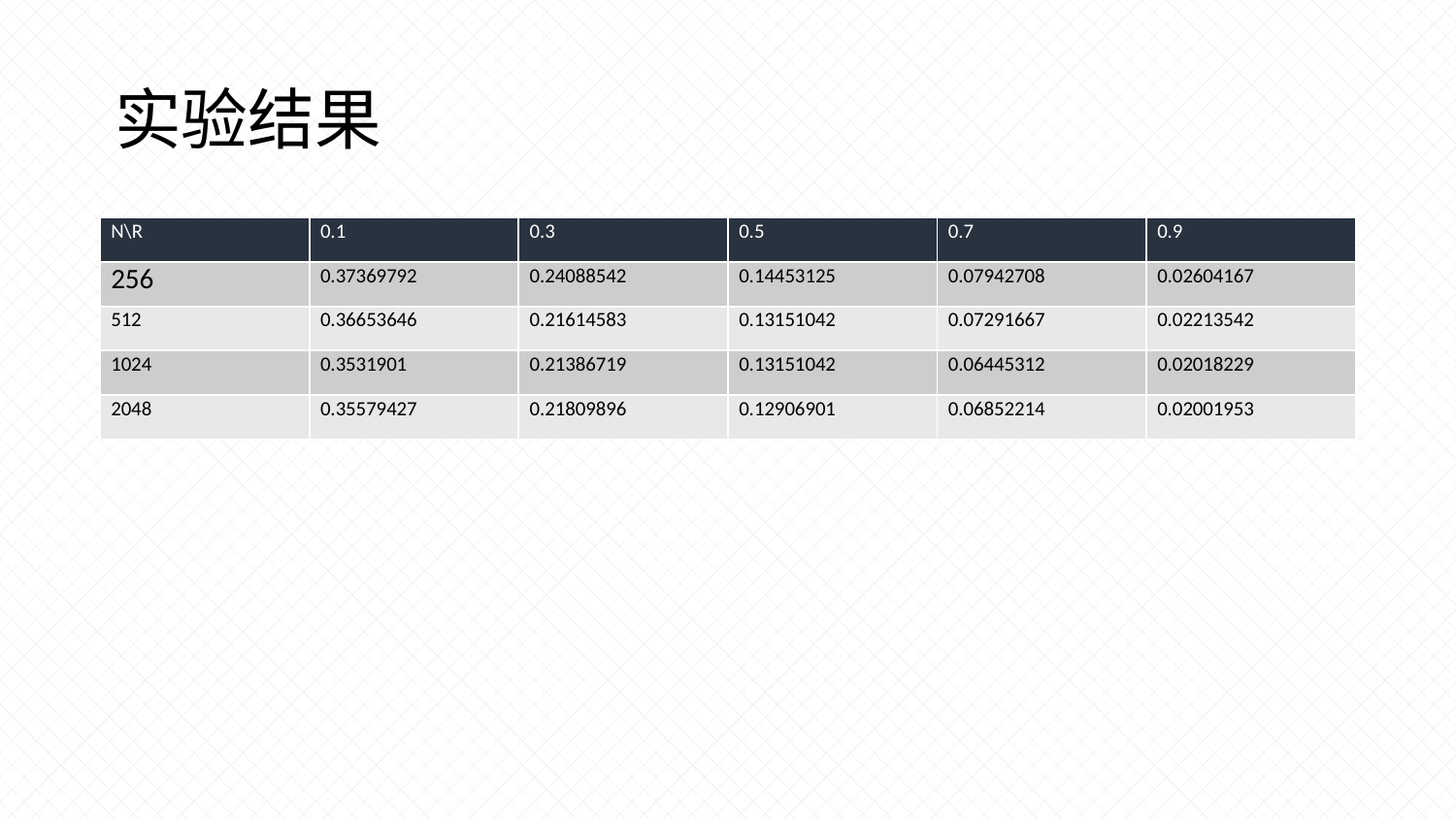

# 实验结果
| N\R | 0.1 | 0.3 | 0.5 | 0.7 | 0.9 |
| --- | --- | --- | --- | --- | --- |
| 256 | 0.37369792 | 0.24088542 | 0.14453125 | 0.07942708 | 0.02604167 |
| 512 | 0.36653646 | 0.21614583 | 0.13151042 | 0.07291667 | 0.02213542 |
| 1024 | 0.3531901 | 0.21386719 | 0.13151042 | 0.06445312 | 0.02018229 |
| 2048 | 0.35579427 | 0.21809896 | 0.12906901 | 0.06852214 | 0.02001953 |